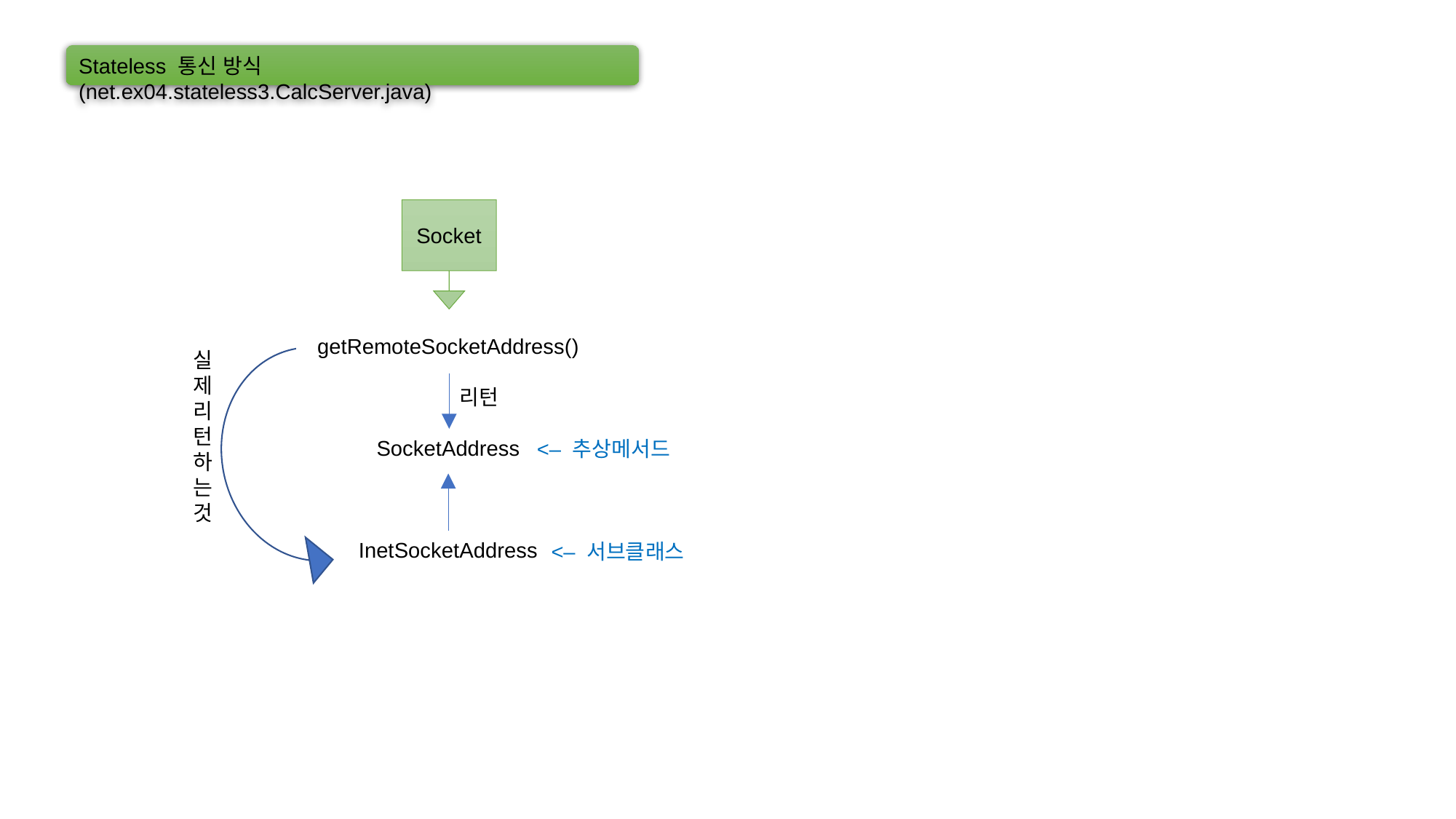

Stateless 통신 방식 (net.ex04.stateless3.CalcServer.java)
Socket
getRemoteSocketAddress()

            리턴

SocketAddress

InetSocketAddress
실제 리턴하는 것

 <– 추상메서드
<– 서브클래스